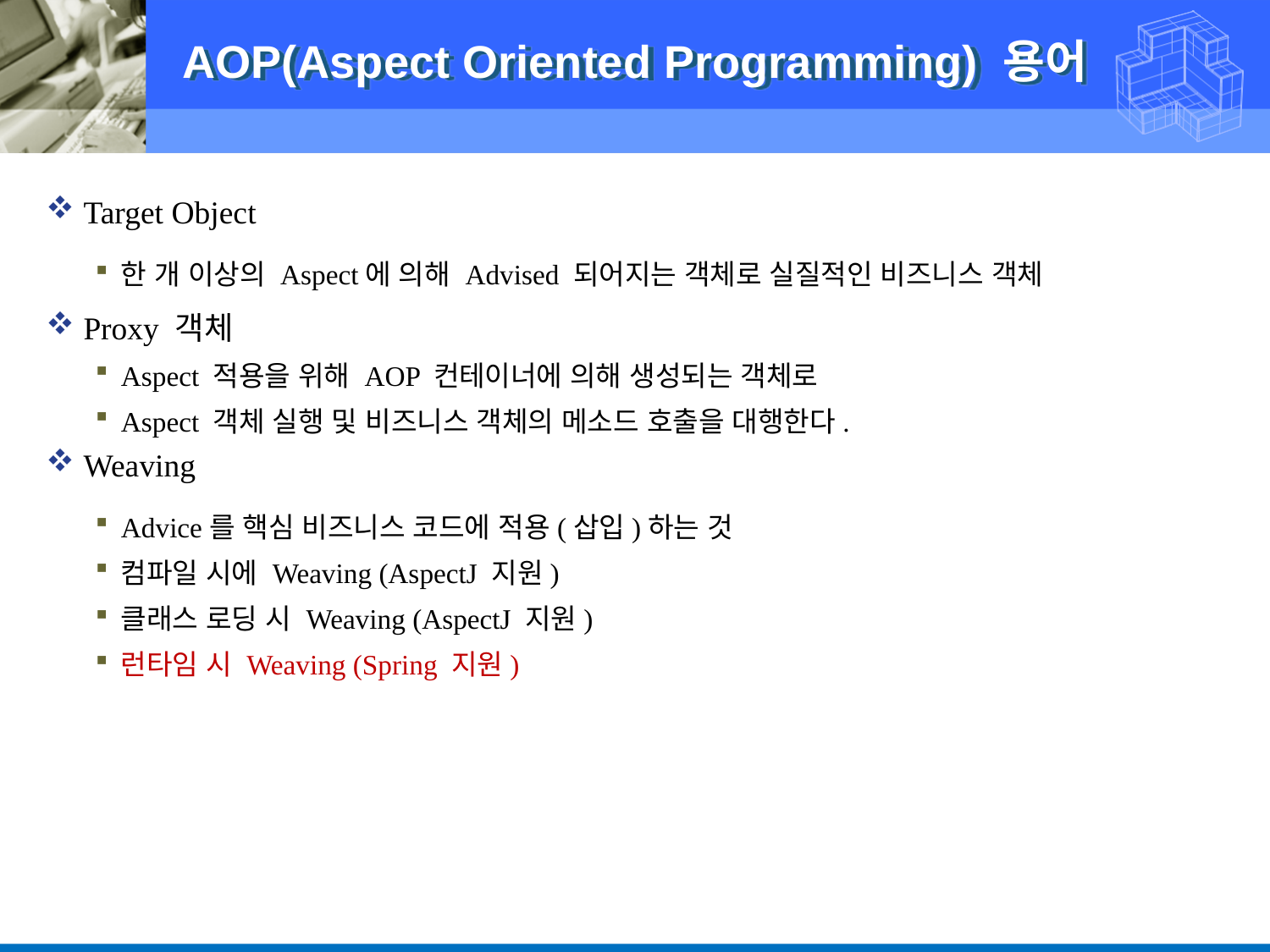

AOP(Aspect Oriented Programming) 용어
Target Object
한 개 이상의 Aspect에 의해 Advised 되어지는 객체로 실질적인 비즈니스 객체
Proxy 객체
Aspect 적용을 위해 AOP 컨테이너에 의해 생성되는 객체로
Aspect 객체 실행 및 비즈니스 객체의 메소드 호출을 대행한다.
Weaving
Advice를 핵심 비즈니스 코드에 적용(삽입)하는 것
컴파일 시에 Weaving (AspectJ 지원)
클래스 로딩 시 Weaving (AspectJ 지원)
런타임 시 Weaving (Spring 지원)